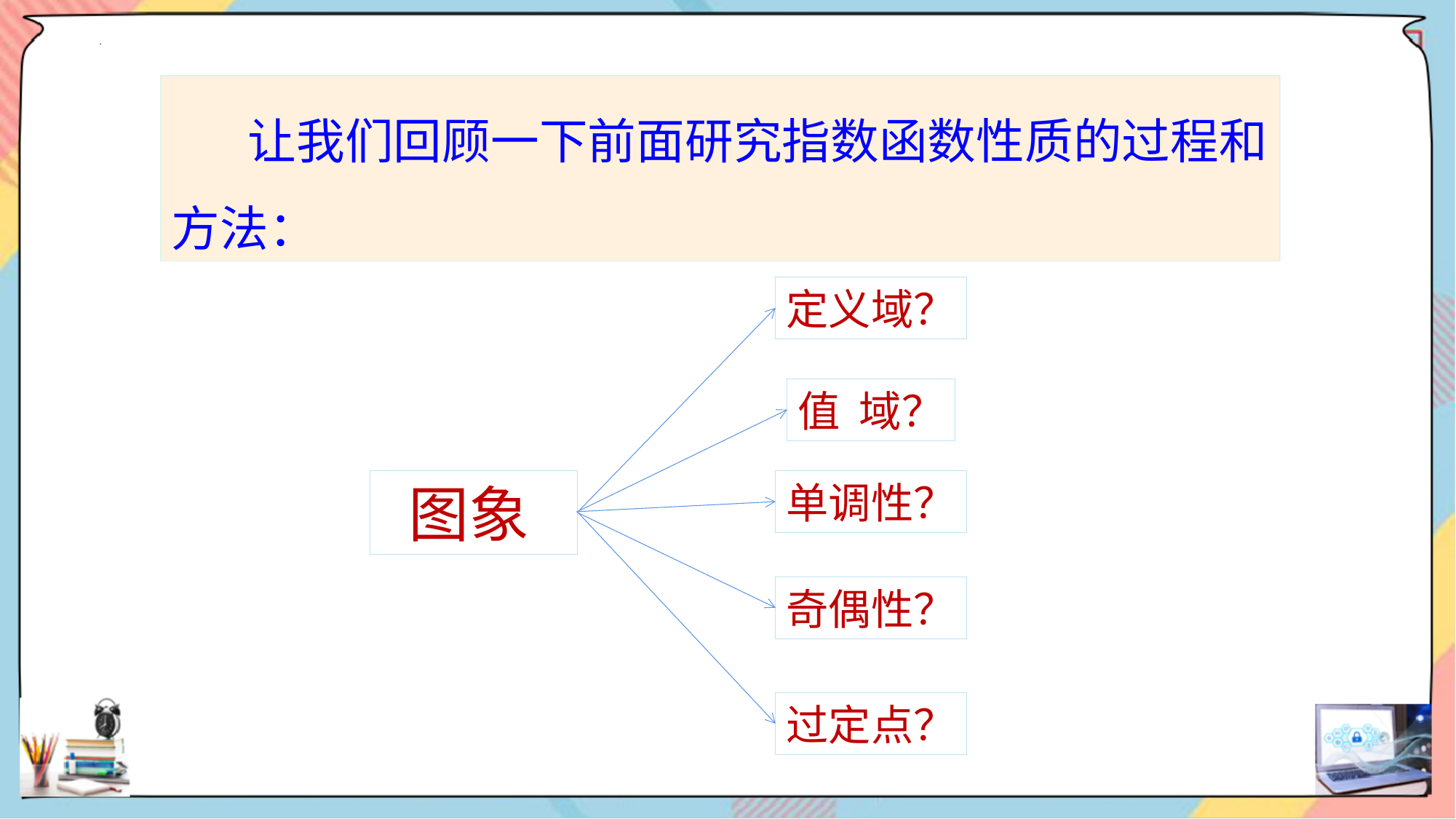

让我们回顾一下前面研究指数函数性质的过程和方法：
定义域？
值  域？
 图象
单调性？
奇偶性？
过定点？